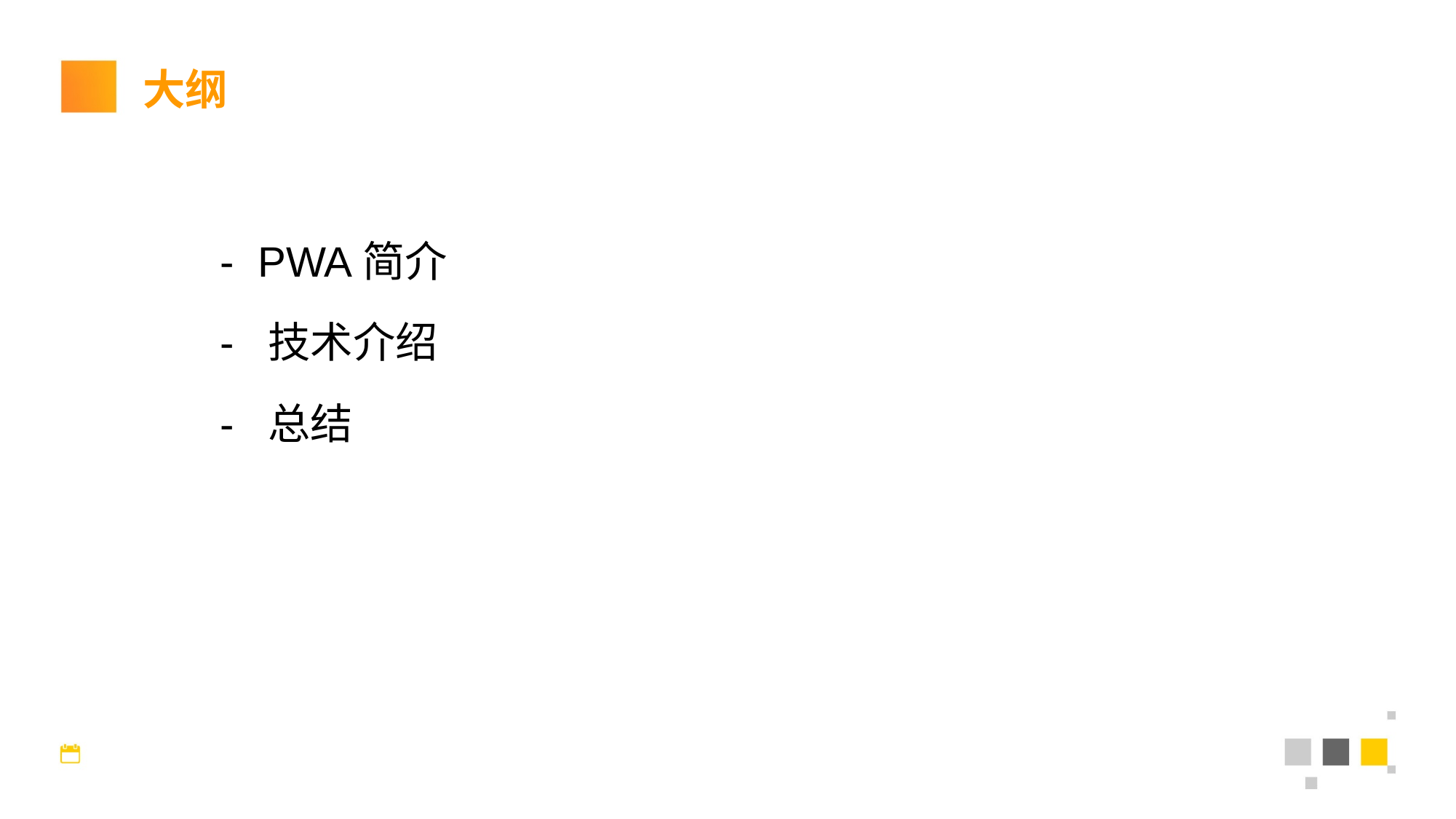

大纲
-  PWA简介
-  技术介绍
-  总结